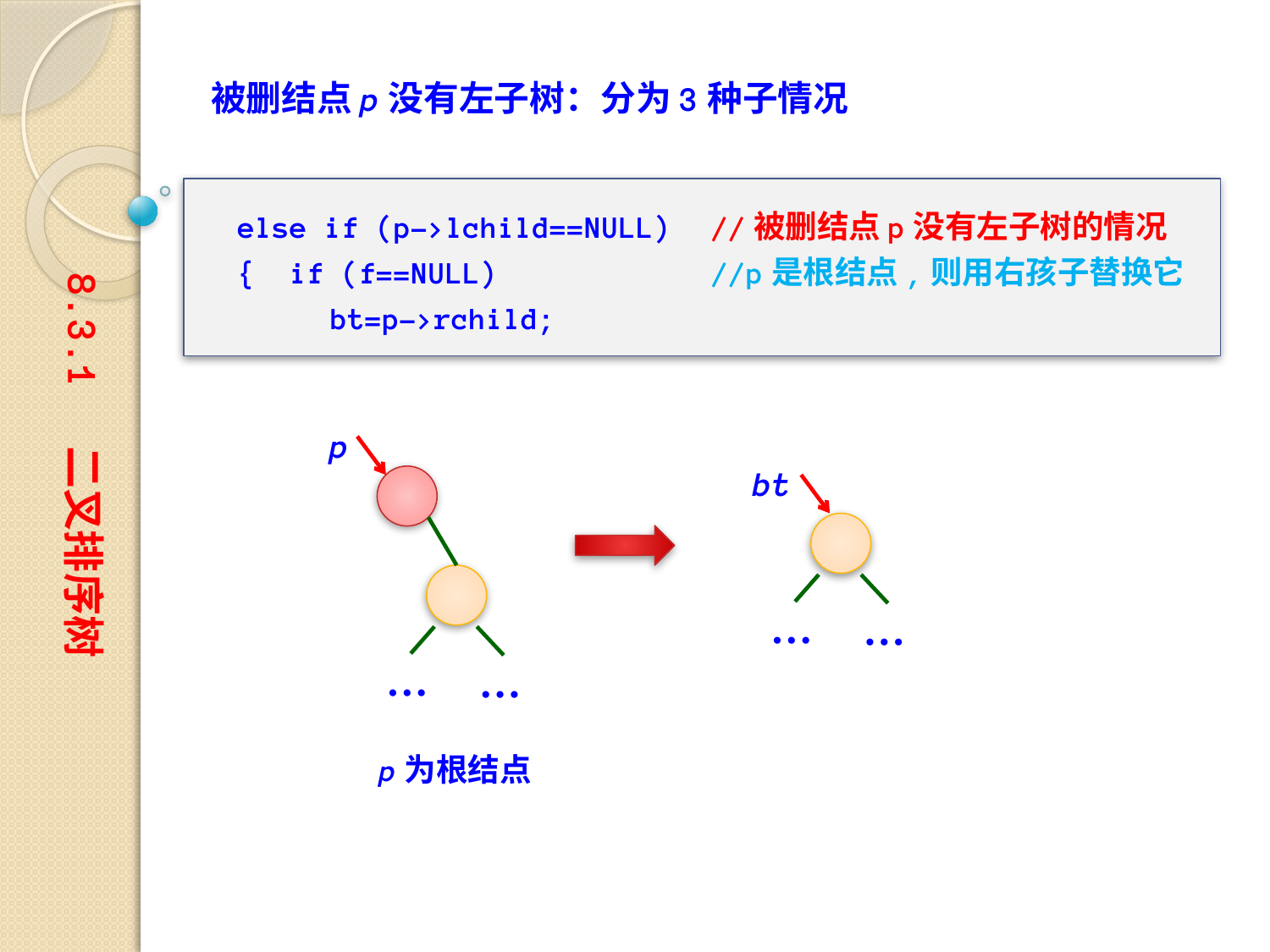

被删结点p没有左子树：分为3种子情况
  else if (p->lchild==NULL)	//被删结点p没有左子树的情况
  {  if (f==NULL)		//p是根结点,则用右孩子替换它
	bt=p->rchild;
8.3.1  二叉排序树
p

…
…
p为根结点
bt

…
…